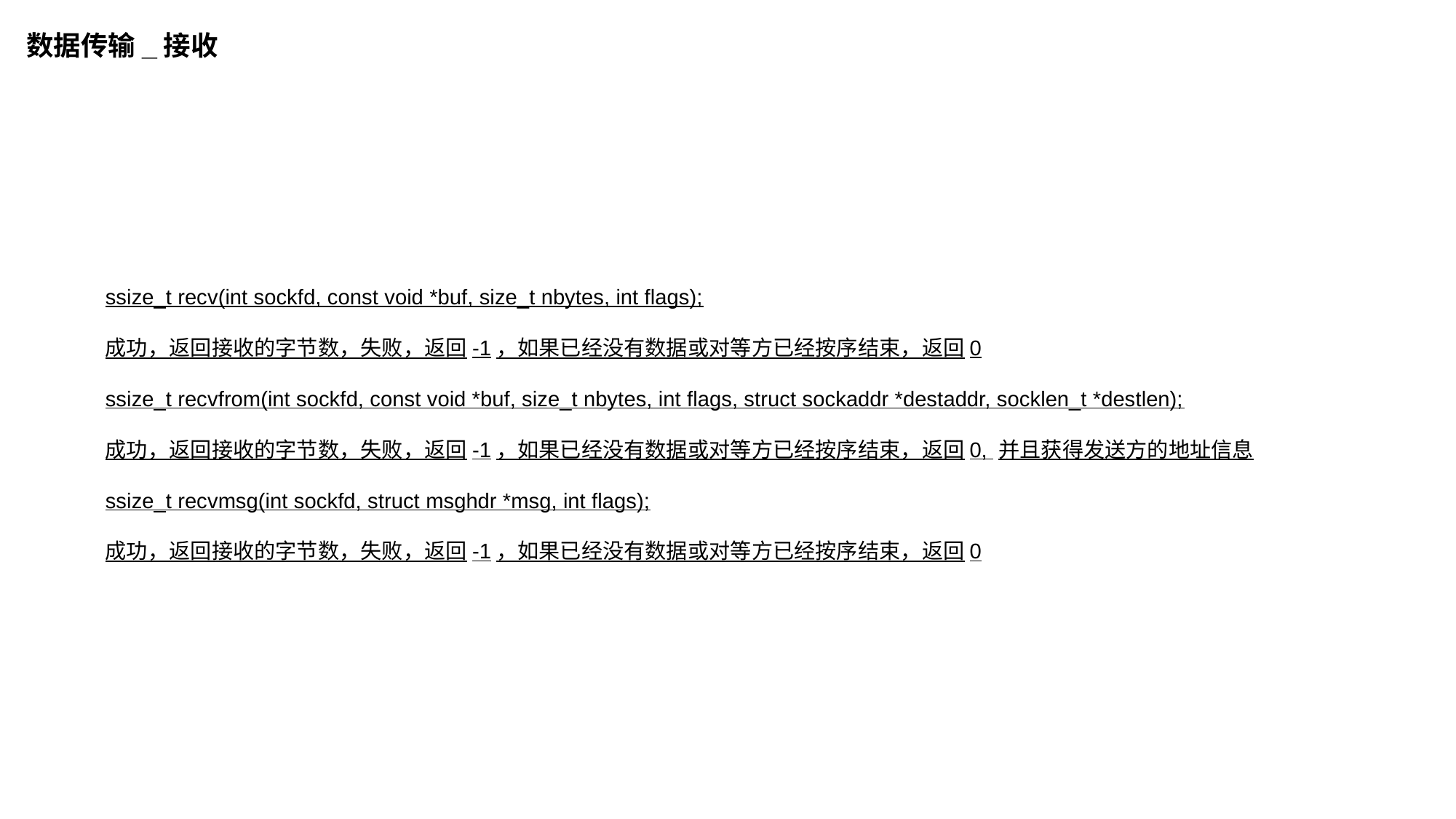

数据传输_接收
ssize_t recv(int sockfd, const void *buf, size_t nbytes, int flags);

成功，返回接收的字节数，失败，返回-1，如果已经没有数据或对等方已经按序结束，返回0

ssize_t recvfrom(int sockfd, const void *buf, size_t nbytes, int flags, struct sockaddr *destaddr, socklen_t *destlen);

成功，返回接收的字节数，失败，返回-1，如果已经没有数据或对等方已经按序结束，返回0, 并且获得发送方的地址信息

ssize_t recvmsg(int sockfd, struct msghdr *msg, int flags);

成功，返回接收的字节数，失败，返回-1，如果已经没有数据或对等方已经按序结束，返回0